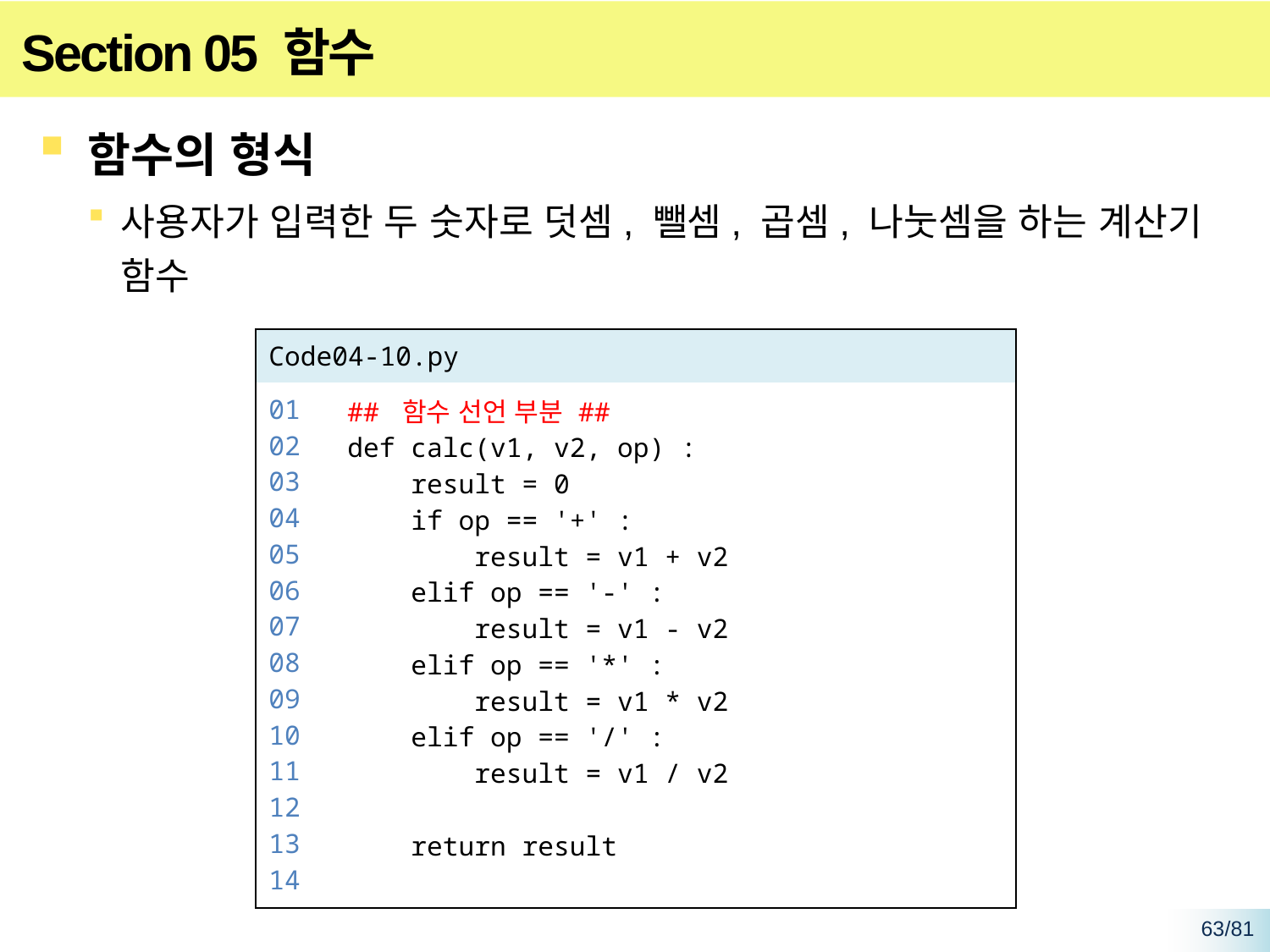

# Section 05 함수
함수의 형식
사용자가 입력한 두 숫자로 덧셈, 뺄셈, 곱셈, 나눗셈을 하는 계산기 함수

| Code04-10.py |  |
| --- | --- |
| 01 02 03 04 05 06 07 08 09 10 11 12 13 14 | ## 함수 선언 부분 ## def calc(v1, v2, op) : result = 0 if op == '+' : result = v1 + v2 elif op == '-' : result = v1 - v2 elif op == '\*' : result = v1 \* v2 elif op == '/' : result = v1 / v2 return result |